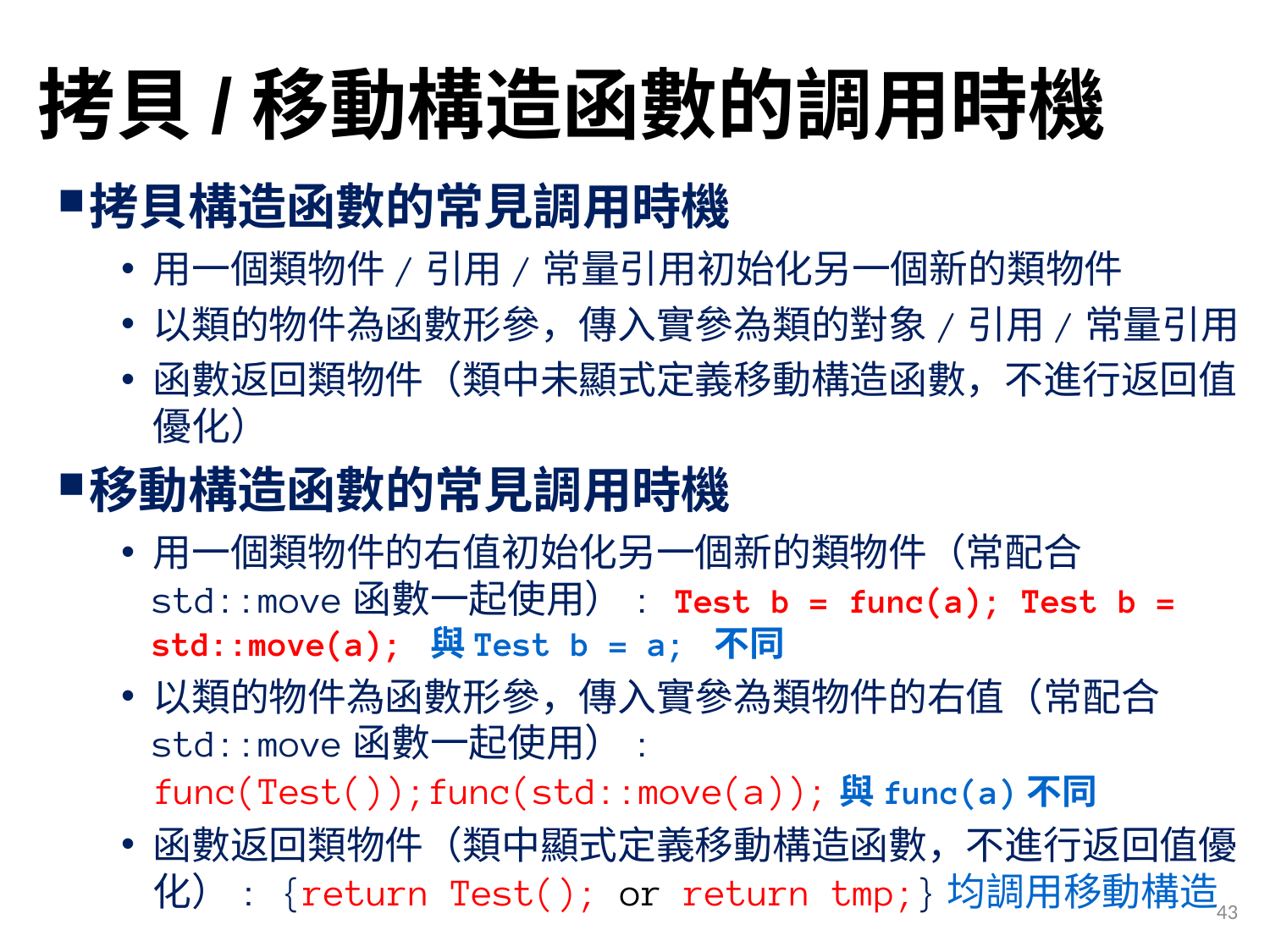

# 拷貝/移動構造函數的調用時機
拷貝構造函數的常見調用時機
用一個類物件/引用/常量引用初始化另一個新的類物件
以類的物件為函數形參，傳入實參為類的對象/引用/常量引用
函數返回類物件（類中未顯式定義移動構造函數，不進行返回值優化）
移動構造函數的常見調用時機
用一個類物件的右值初始化另一個新的類物件（常配合std::move函數一起使用）: Test b = func(a); Test b = std::move(a); 與Test b = a; 不同
以類的物件為函數形參，傳入實參為類物件的右值（常配合std::move函數一起使用）: func(Test());func(std::move(a));與func(a)不同
函數返回類物件（類中顯式定義移動構造函數，不進行返回值優化）: {return Test(); or return tmp;}均調用移動構造
43